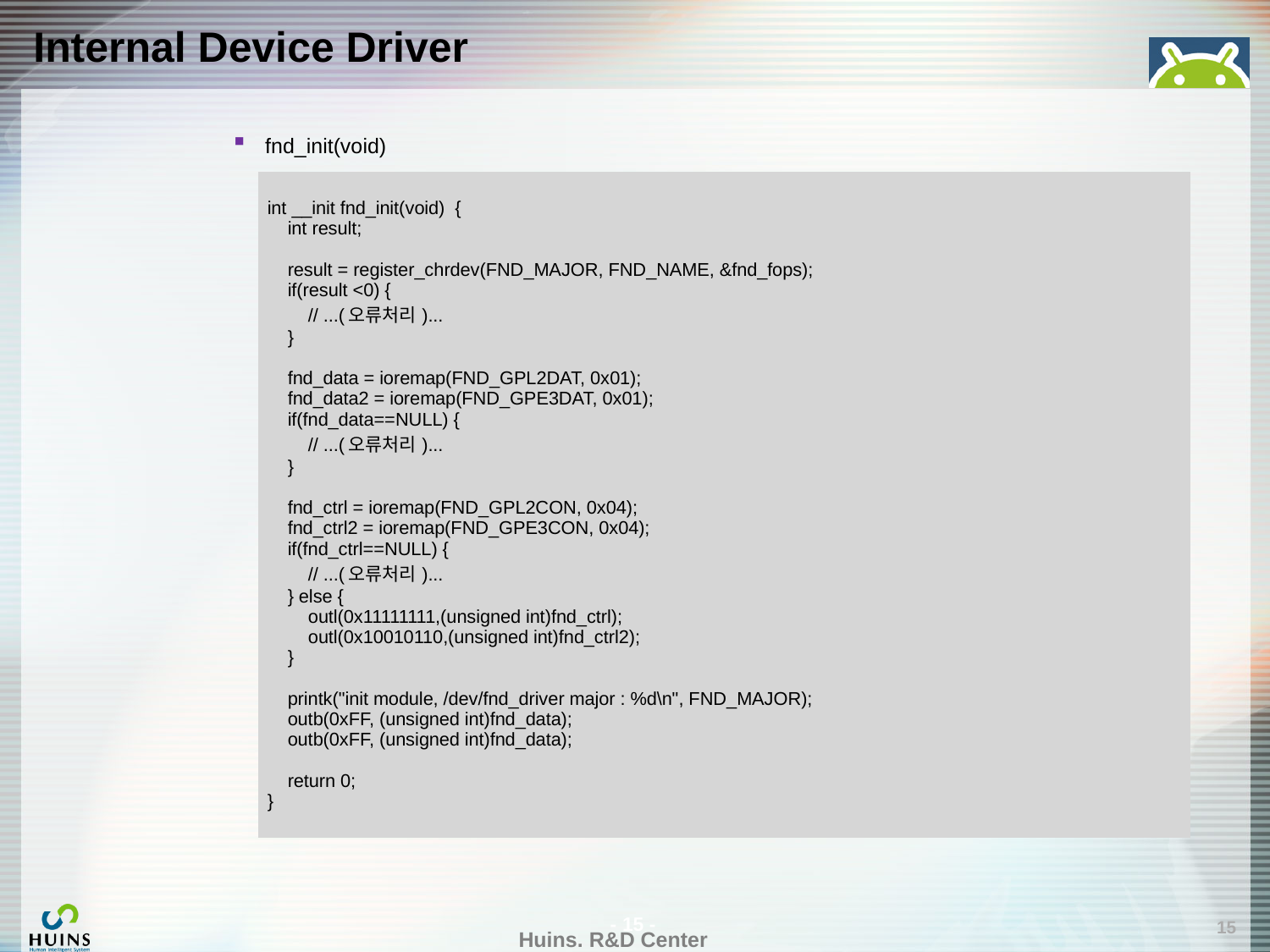

# Internal Device Driver
fnd_init(void)

| int \_\_init fnd\_init(void) { int result; result = register\_chrdev(FND\_MAJOR, FND\_NAME, &fnd\_fops); if(result <0) { // ...(오류처리)... } fnd\_data = ioremap(FND\_GPL2DAT, 0x01); fnd\_data2 = ioremap(FND\_GPE3DAT, 0x01); if(fnd\_data==NULL) { // ...(오류처리)... } fnd\_ctrl = ioremap(FND\_GPL2CON, 0x04); fnd\_ctrl2 = ioremap(FND\_GPE3CON, 0x04); if(fnd\_ctrl==NULL) { // ...(오류처리)... } else { outl(0x11111111,(unsigned int)fnd\_ctrl); outl(0x10010110,(unsigned int)fnd\_ctrl2); } printk("init module, /dev/fnd\_driver major : %d\n", FND\_MAJOR); outb(0xFF, (unsigned int)fnd\_data); outb(0xFF, (unsigned int)fnd\_data); return 0; } |
| --- |
15